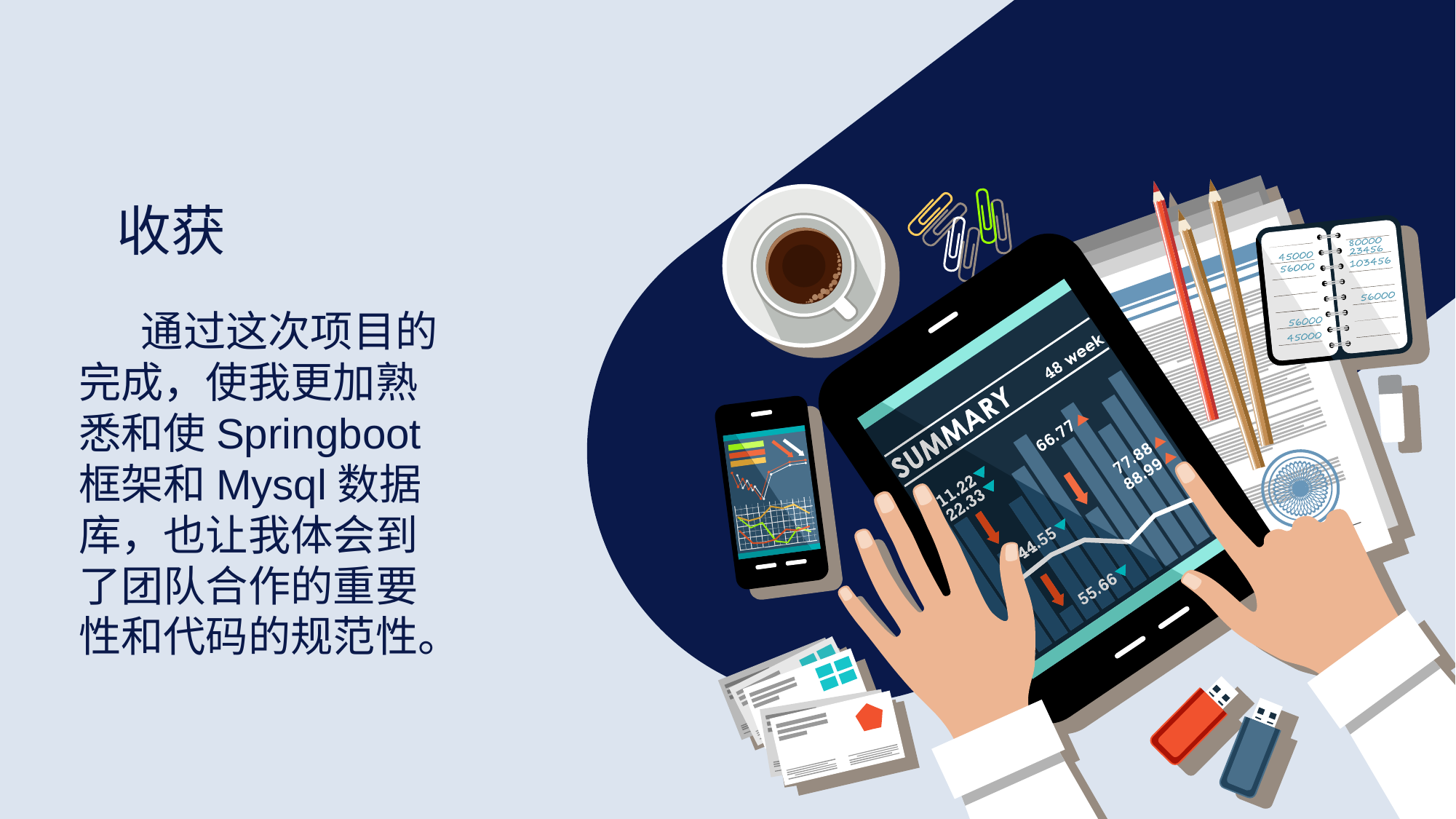

收获
         通过这次项目的完成，使我更加熟悉和使Springboot框架和Mysql数据库，也让我体会到了团队合作的重要性和代码的规范性。